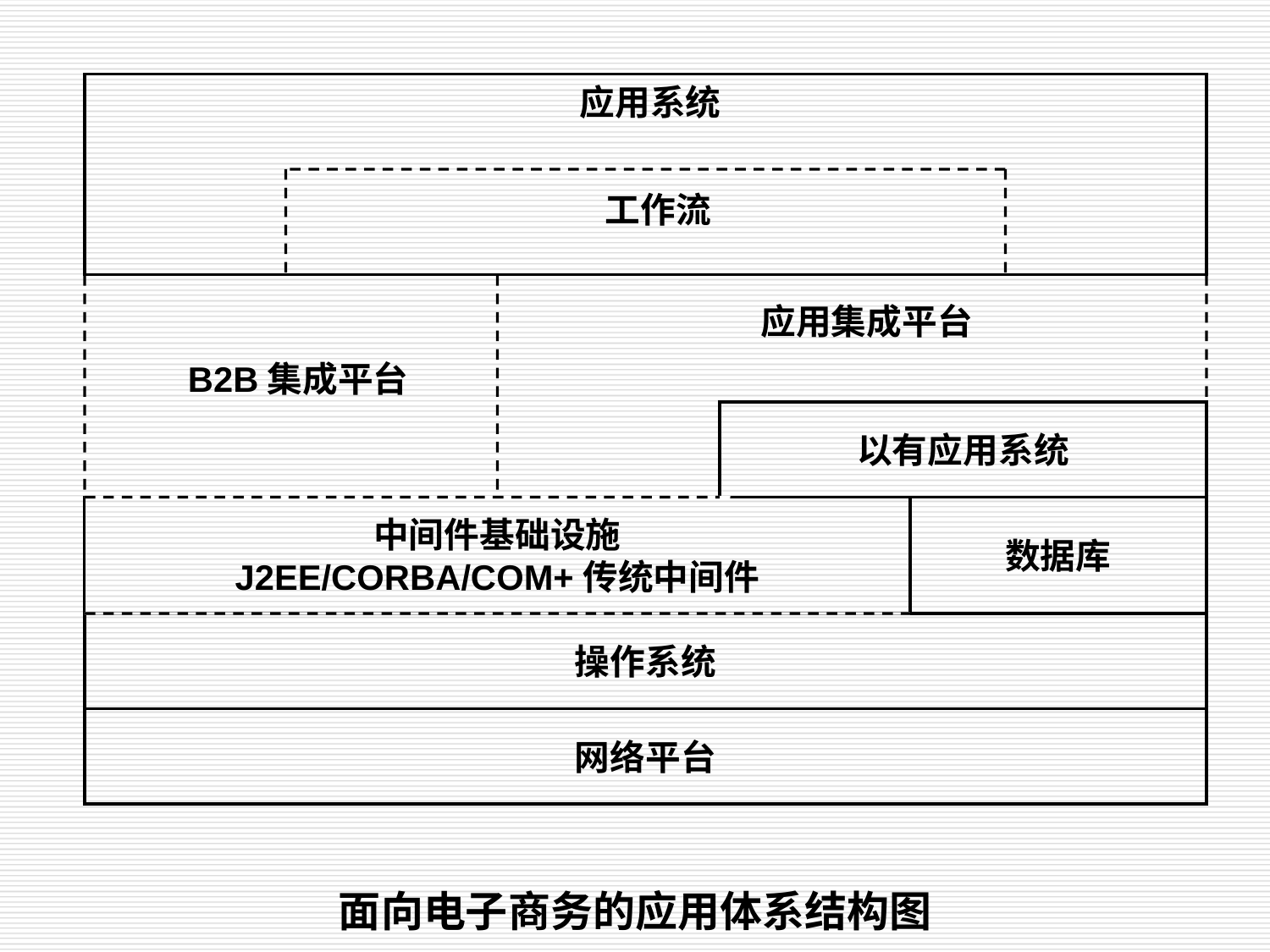

应用系统

工作流

应用集成平台
B2B集成平台
以有应用系统
中间件基础设施
J2EE/CORBA/COM+传统中间件

数据库
操作系统

网络平台
面向电子商务的应用体系结构图